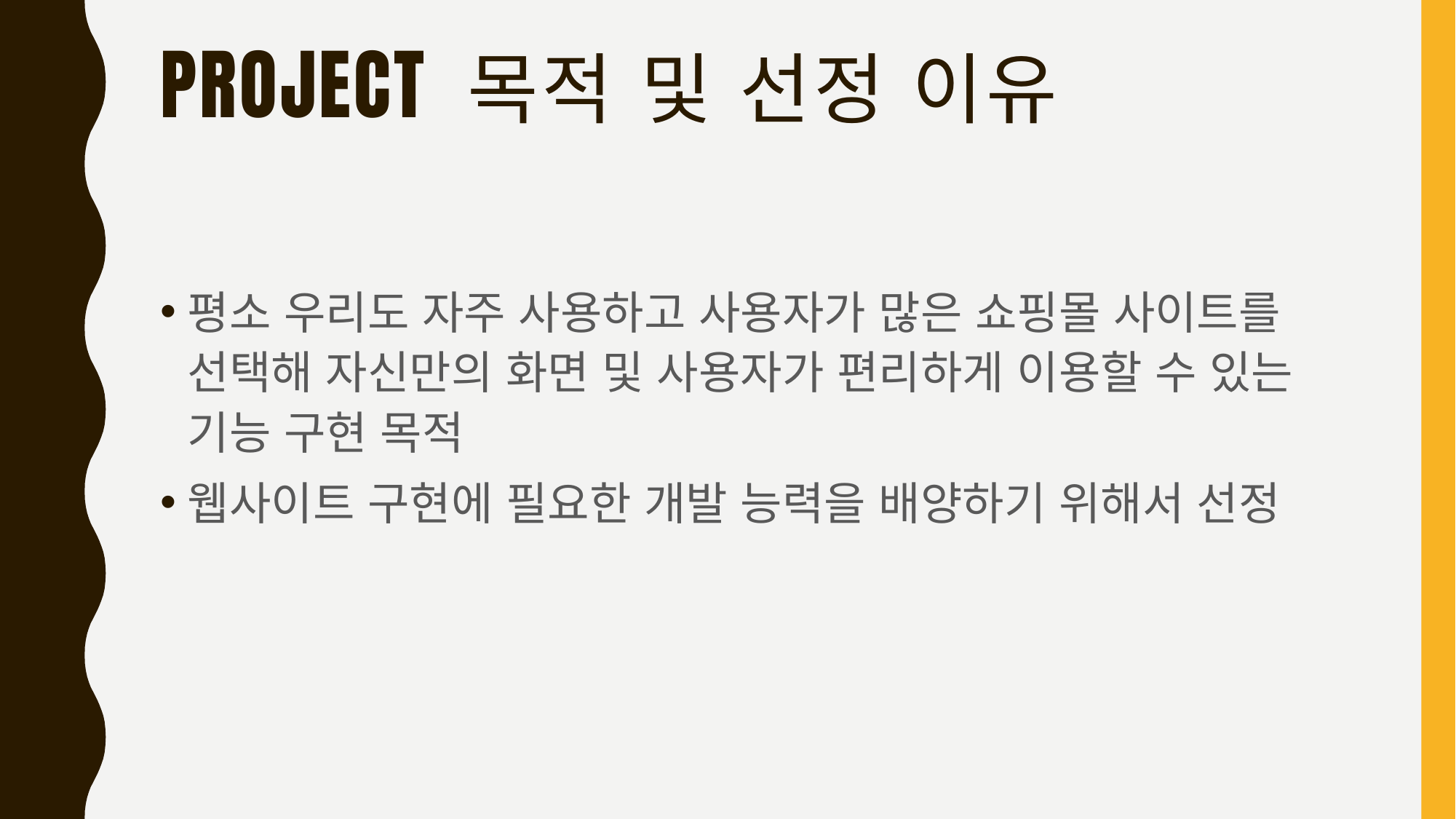

# Project 목적 및 선정 이유
평소 우리도 자주 사용하고 사용자가 많은 쇼핑몰 사이트를 선택해 자신만의 화면 및 사용자가 편리하게 이용할 수 있는 기능 구현 목적
웹사이트 구현에 필요한 개발 능력을 배양하기 위해서 선정